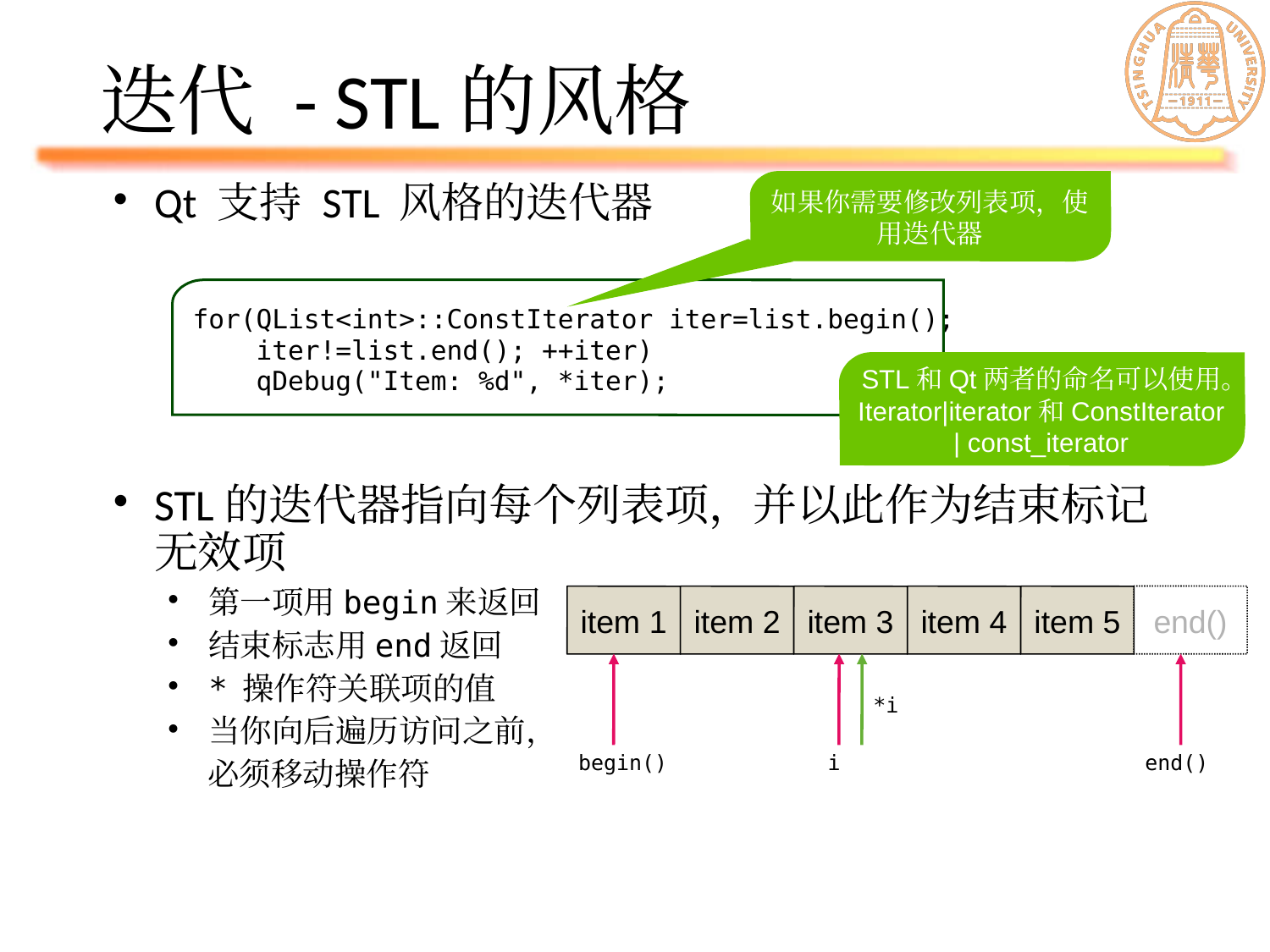

# 迭代 - STL的风格

如果你需要修改列表项，使用迭代器
Qt 支持 STL 风格的迭代器

STL的迭代器指向每个列表项，并以此作为结束标记无效项
第一项用begin来返回
结束标志用end返回
* 操作符关联项的值
当你向后遍历访问之前，
    必须移动操作符

for(QList<int>::ConstIterator iter=list.begin();
    iter!=list.end(); ++iter)
    qDebug("Item: %d", *iter);

STL和Qt两者的命名可以使用。Iterator|iterator和ConstIterator | const_iterator
end()
item 1
item 2
item 3
item 4
item 5

*i
begin()
i
end()